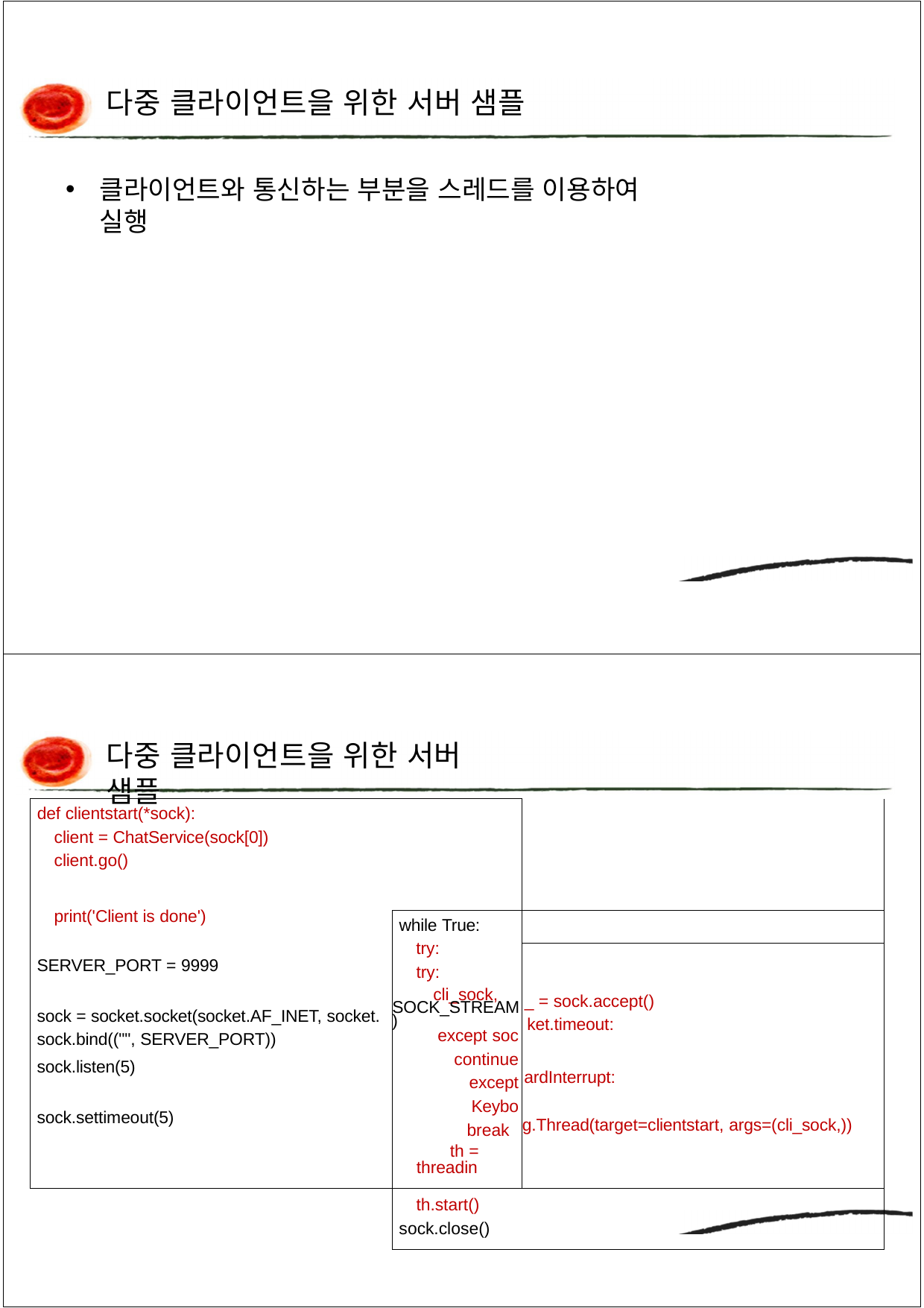

다중 클라이언트을 위한 서버 샘플

클라이언트와 통신하는 부분을 스레드를 이용하여 실행

다중 클라이언트을 위한 서버 샘플
| def clientstart(\*sock): client = ChatService(sock[0]) client.go() |  |  |
| --- | --- | --- |
| print('Client is done') | while True: try: try: cli\_sock, SOCK\_STREAM) except soc continue except Keybo break th = threadin |  |
| SERVER\_PORT = 9999 |  |  |
| sock = socket.socket(socket.AF\_INET, socket. sock.bind(("", SERVER\_PORT)) |  | \_ = sock.accept() ket.timeout: |
| sock.listen(5) |  | ardInterrupt: |
| sock.settimeout(5) |  | g.Thread(target=clientstart, args=(cli\_sock,)) |
|  | th.start() sock.close() |  |